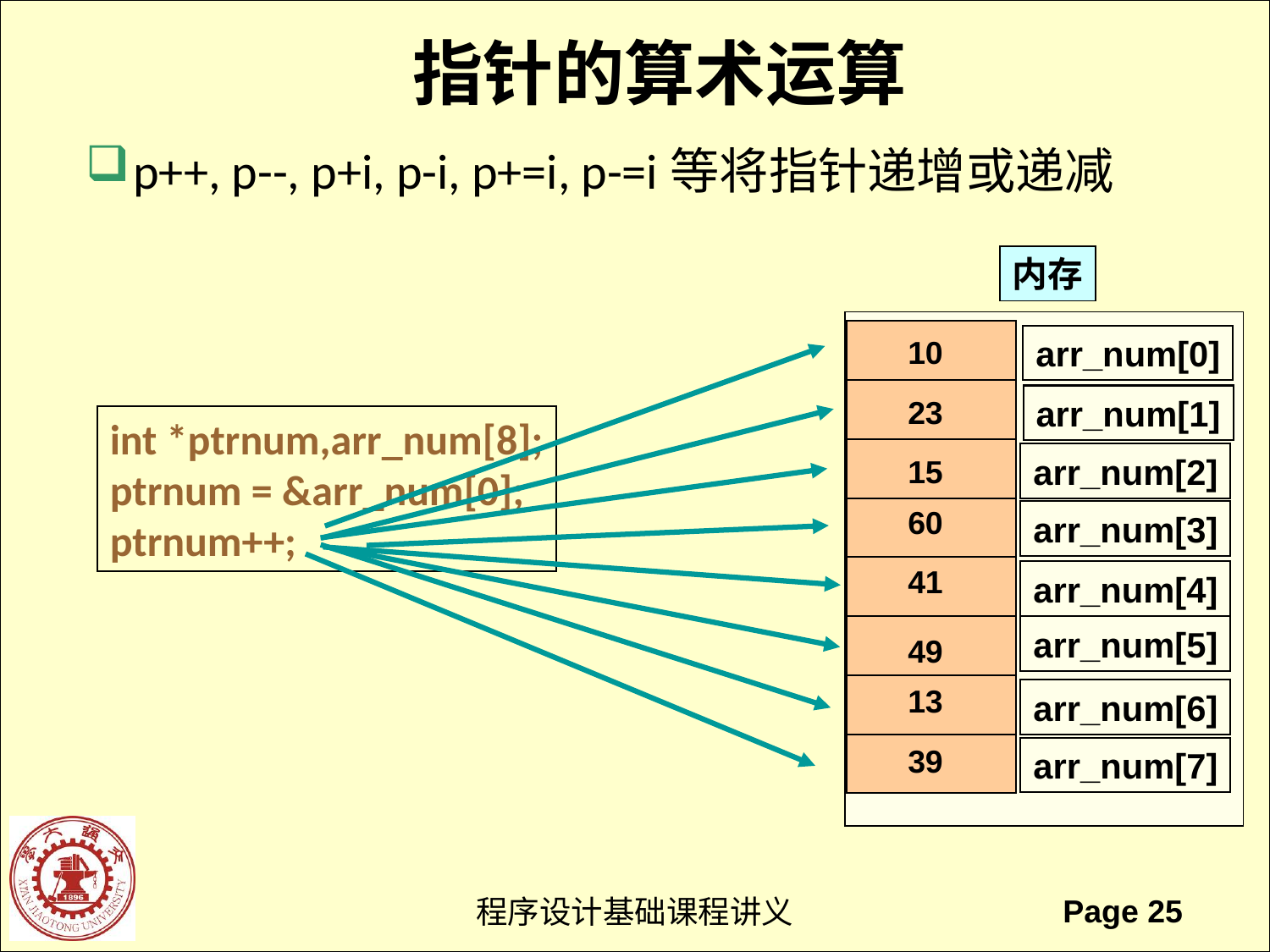

指针的算术运算
p++, p--, p+i, p-i, p+=i, p-=i等将指针递增或递减
内存

arr_num[0]
arr_num[1]
arr_num[2]
arr_num[3]
arr_num[4]
arr_num[5]
arr_num[6]
arr_num[7]
10

23

int *ptrnum,arr_num[8];
ptrnum = &arr_num[0];
ptrnum++;
15

60

41

49
13
39